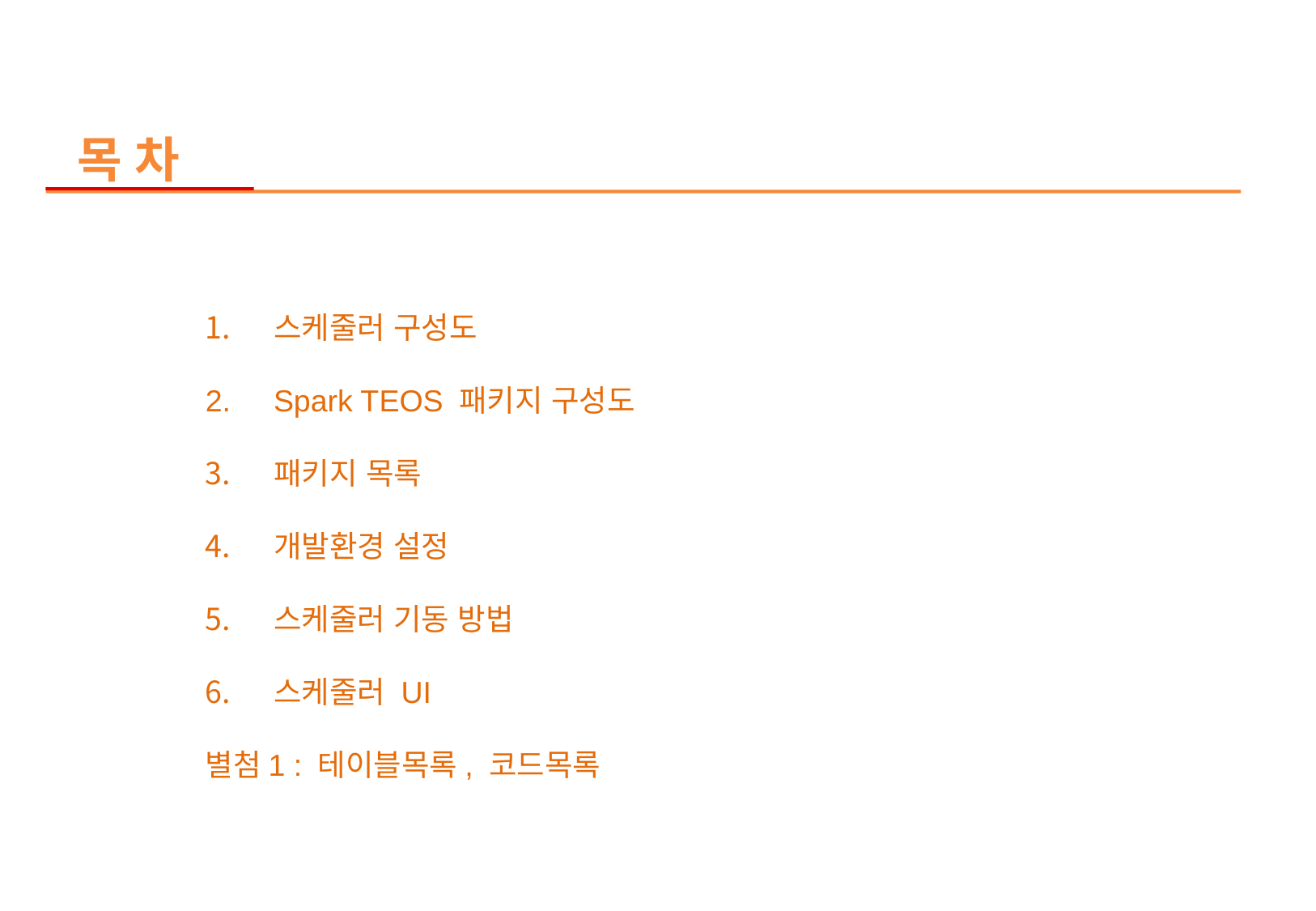

목 차

스케줄러 구성도
Spark TEOS 패키지 구성도
패키지 목록
개발환경 설정
스케줄러 기동 방법
스케줄러 UI
별첨1 : 테이블목록, 코드목록